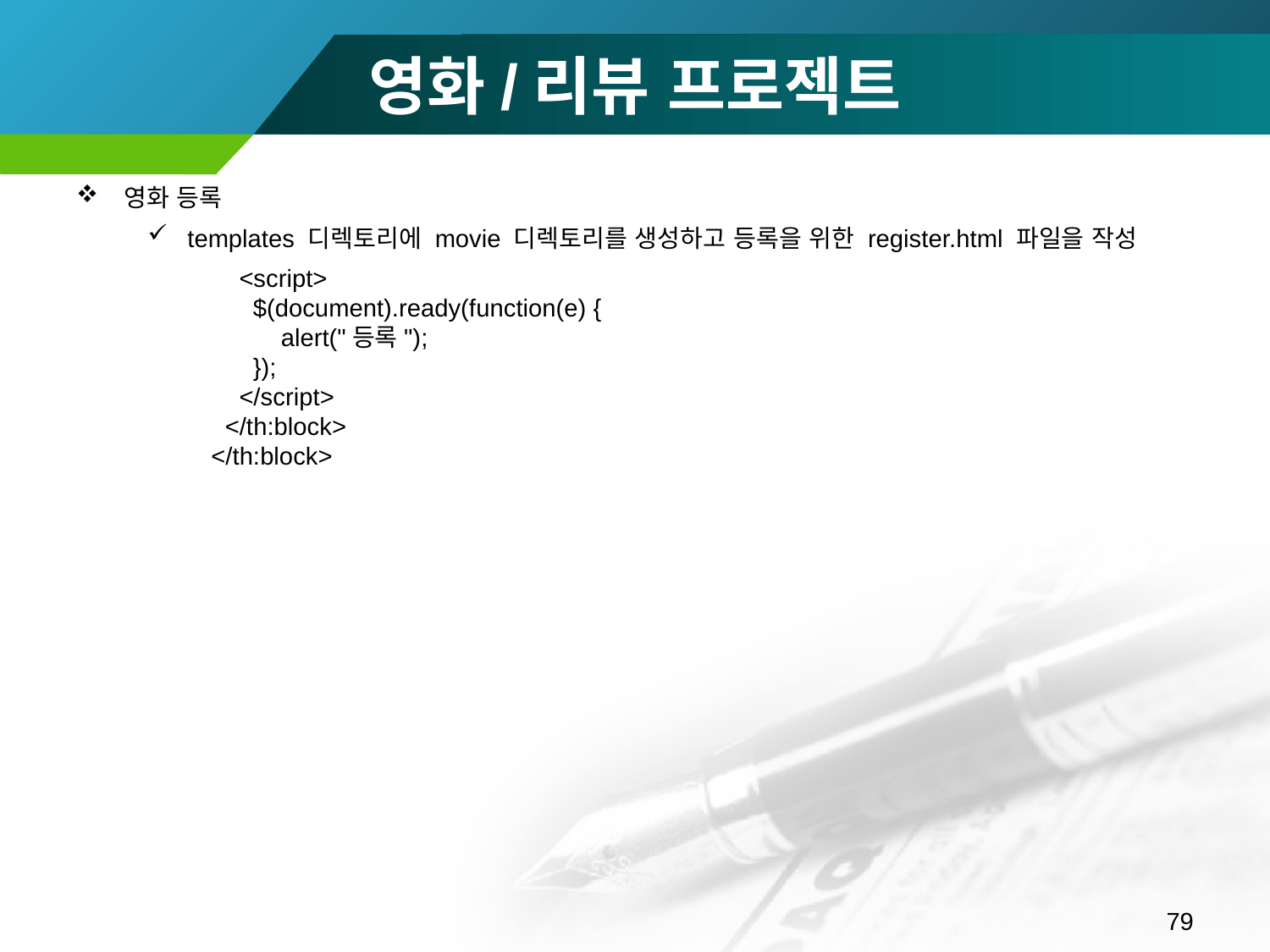

# 영화/리뷰 프로젝트
영화 등록
templates 디렉토리에 movie 디렉토리를 생성하고 등록을 위한 register.html 파일을 작성
    <script>
      $(document).ready(function(e) {
          alert("등록");
      });
    </script>
  </th:block>
</th:block>
79